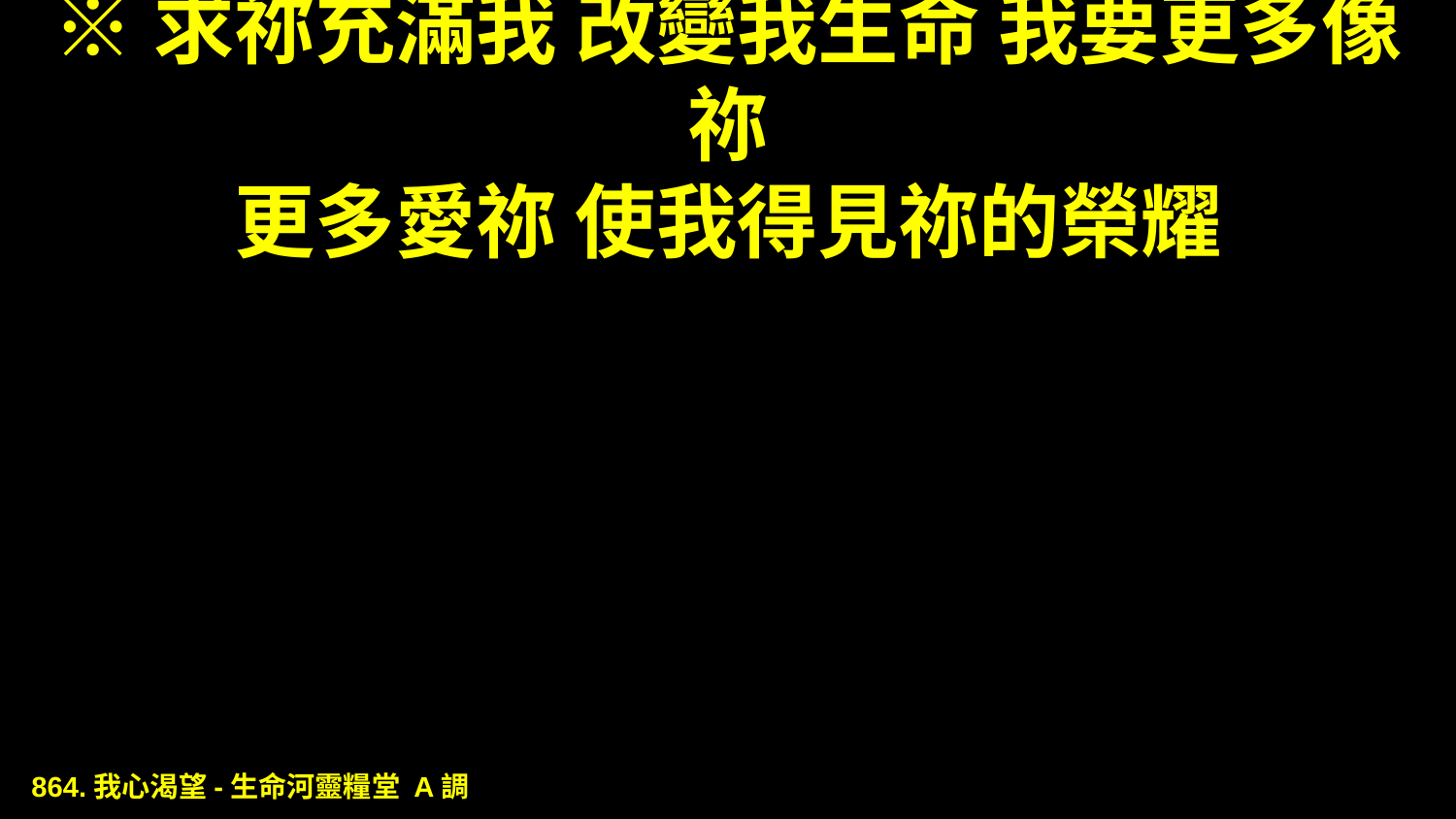

# ※求祢充滿我 改變我生命 我要更多像祢 更多愛祢 使我得見祢的榮耀
864.我心渴望-生命河靈糧堂 A調